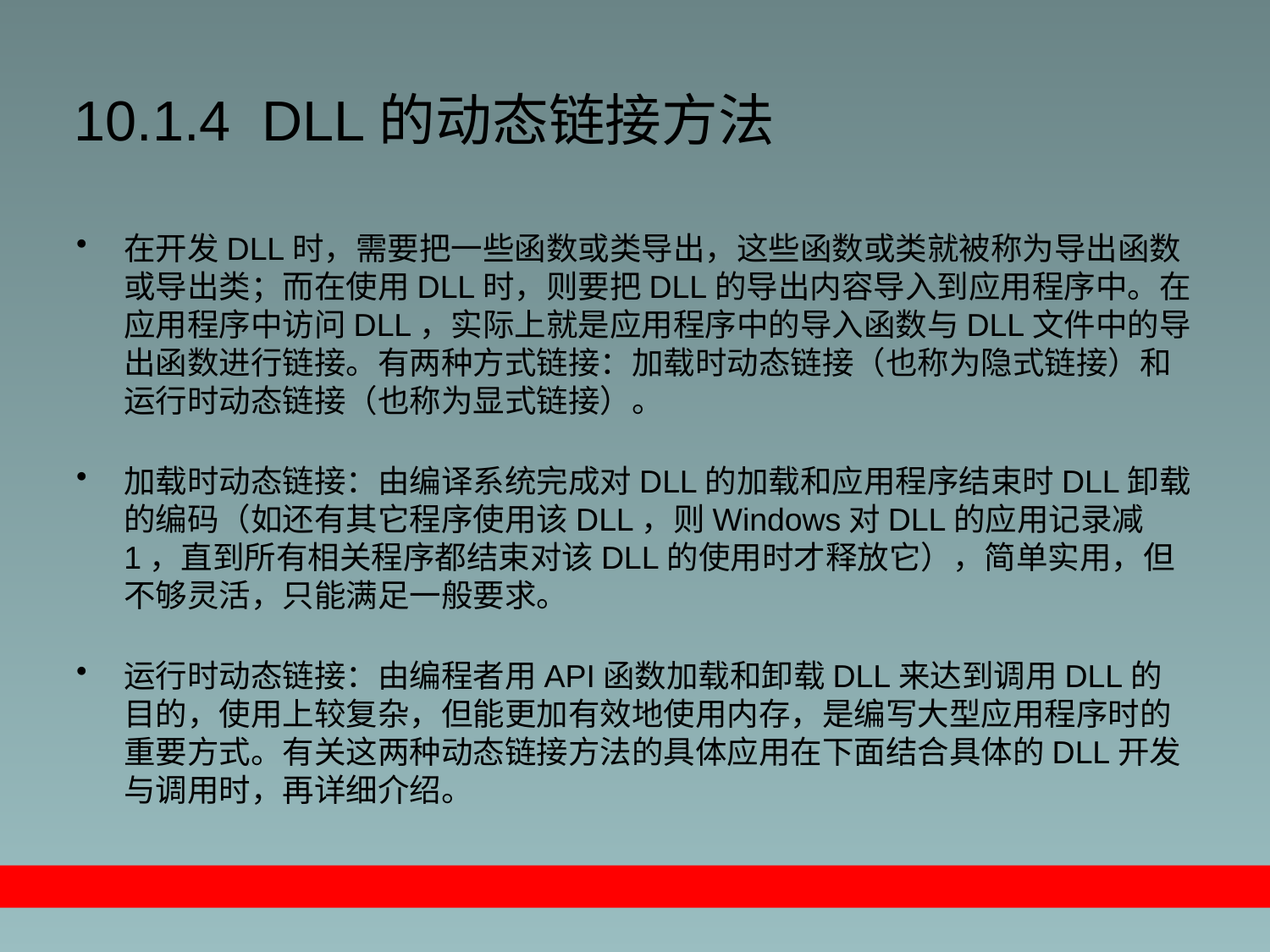

# 10.1.4  DLL的动态链接方法
在开发DLL时，需要把一些函数或类导出，这些函数或类就被称为导出函数或导出类；而在使用DLL时，则要把DLL的导出内容导入到应用程序中。在应用程序中访问DLL，实际上就是应用程序中的导入函数与DLL文件中的导出函数进行链接。有两种方式链接：加载时动态链接（也称为隐式链接）和运行时动态链接（也称为显式链接）。
加载时动态链接：由编译系统完成对DLL的加载和应用程序结束时DLL卸载的编码（如还有其它程序使用该DLL，则Windows对DLL的应用记录减1，直到所有相关程序都结束对该DLL的使用时才释放它），简单实用，但不够灵活，只能满足一般要求。
运行时动态链接：由编程者用API函数加载和卸载DLL来达到调用DLL的目的，使用上较复杂，但能更加有效地使用内存，是编写大型应用程序时的重要方式。有关这两种动态链接方法的具体应用在下面结合具体的DLL开发与调用时，再详细介绍。